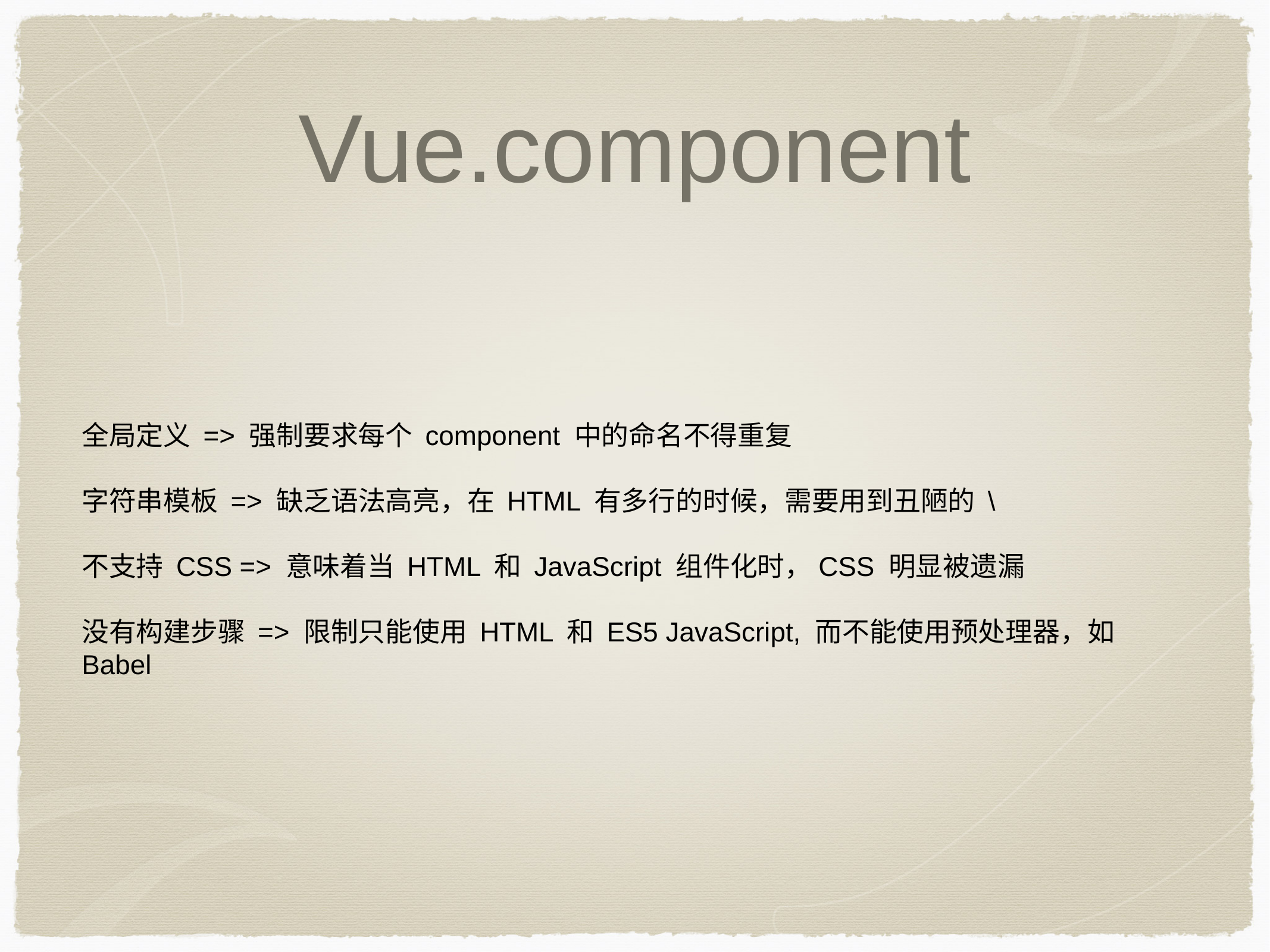

# Vue.component
全局定义 => 强制要求每个 component 中的命名不得重复

字符串模板 => 缺乏语法高亮，在 HTML 有多行的时候，需要用到丑陋的 \

不支持 CSS => 意味着当 HTML 和 JavaScript 组件化时，CSS 明显被遗漏

没有构建步骤 => 限制只能使用 HTML 和 ES5 JavaScript, 而不能使用预处理器，如Babel